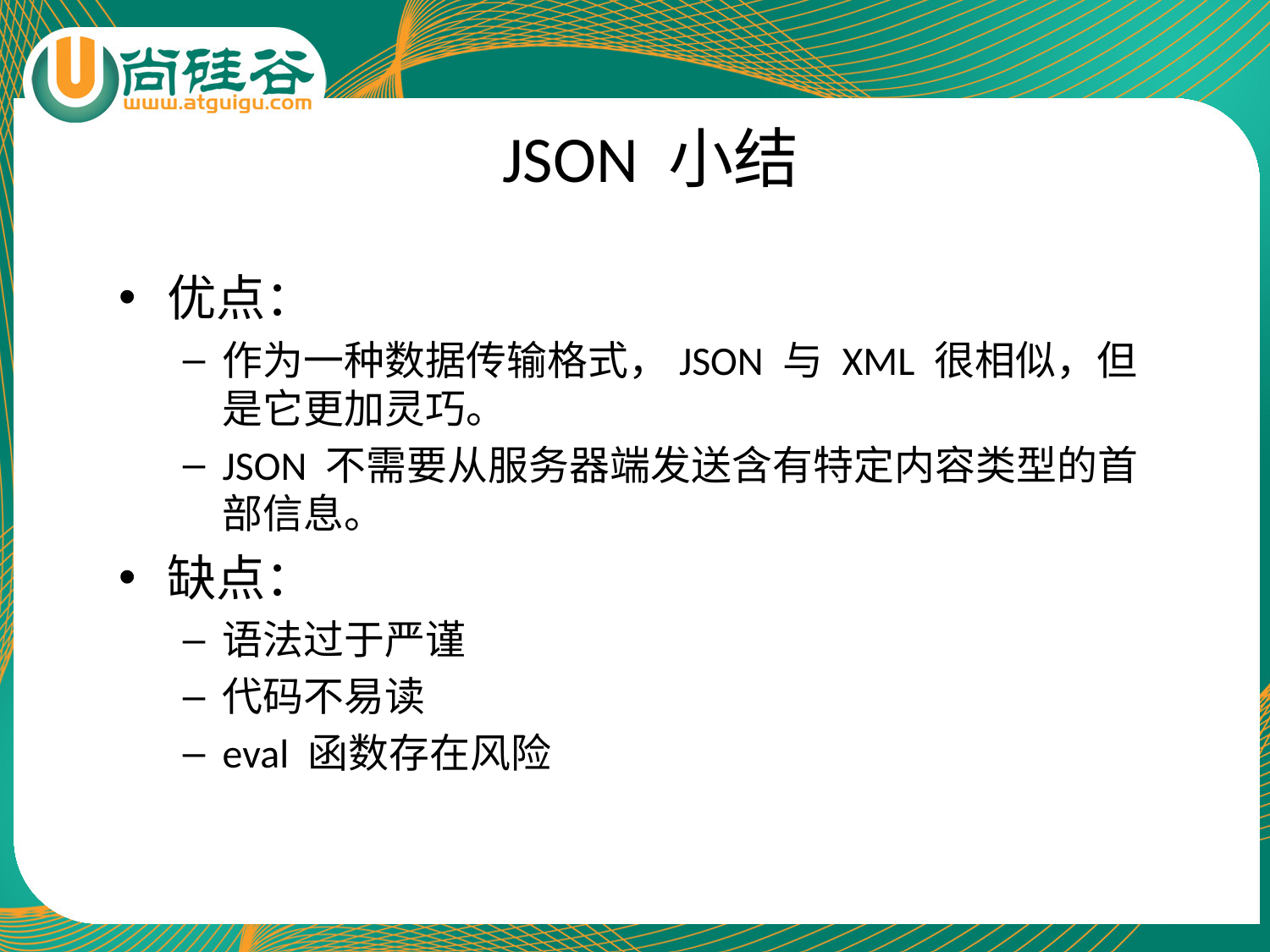

# JSON 小结
优点：
作为一种数据传输格式，JSON 与 XML 很相似，但是它更加灵巧。
JSON 不需要从服务器端发送含有特定内容类型的首部信息。
缺点：
语法过于严谨
代码不易读
eval 函数存在风险